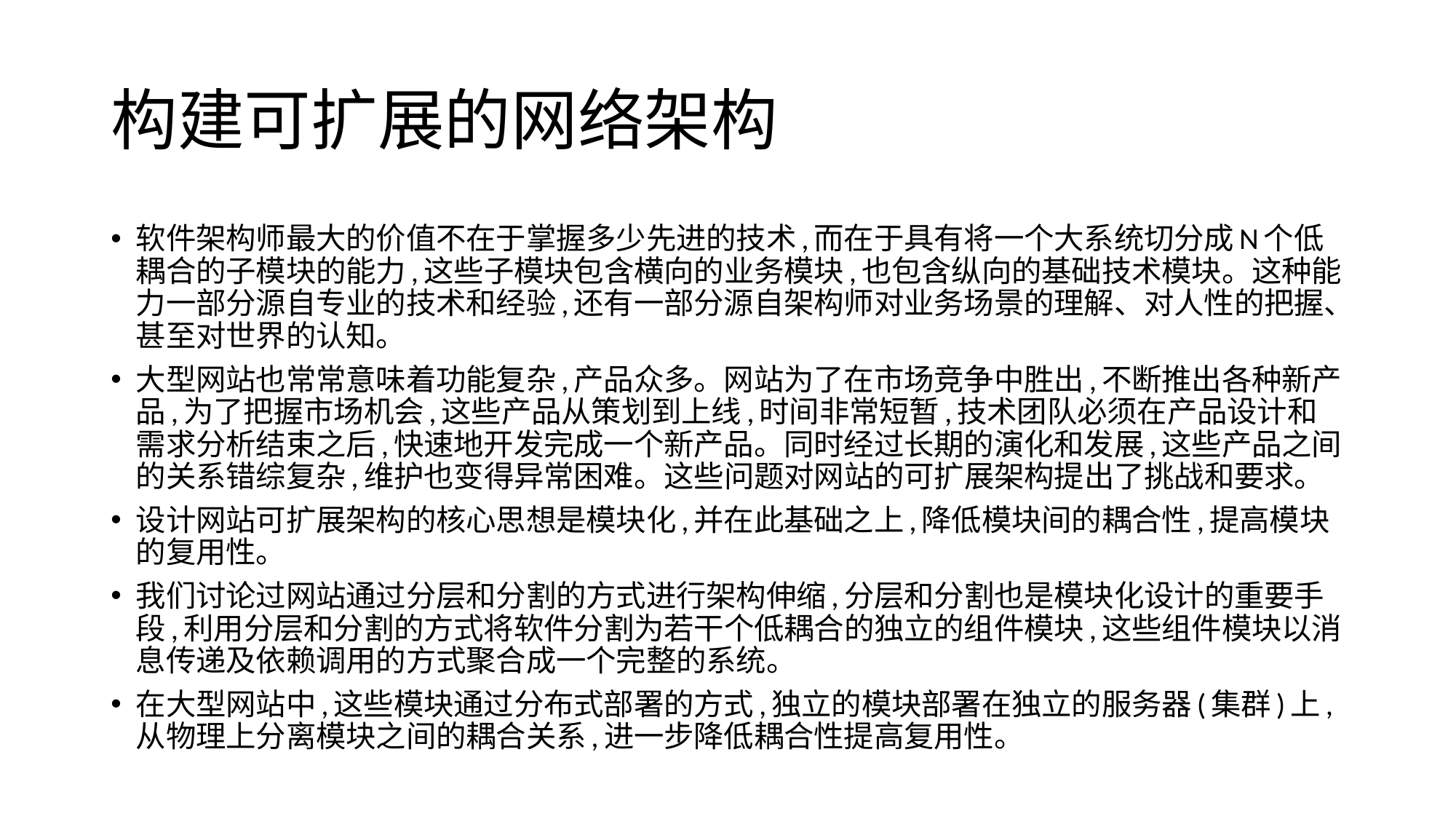

# 构建可扩展的网络架构
软件架构师最大的价值不在于掌握多少先进的技术,而在于具有将一个大系统切分成N个低耦合的子模块的能力,这些子模块包含横向的业务模块,也包含纵向的基础技术模块。这种能力一部分源自专业的技术和经验,还有一部分源自架构师对业务场景的理解、对人性的把握、甚至对世界的认知。
大型网站也常常意味着功能复杂,产品众多。网站为了在市场竞争中胜出,不断推出各种新产品,为了把握市场机会,这些产品从策划到上线,时间非常短暂,技术团队必须在产品设计和需求分析结束之后,快速地开发完成一个新产品。同时经过长期的演化和发展,这些产品之间的关系错综复杂,维护也变得异常困难。这些问题对网站的可扩展架构提出了挑战和要求。
设计网站可扩展架构的核心思想是模块化,并在此基础之上,降低模块间的耦合性,提高模块的复用性。
我们讨论过网站通过分层和分割的方式进行架构伸缩,分层和分割也是模块化设计的重要手段,利用分层和分割的方式将软件分割为若干个低耦合的独立的组件模块,这些组件模块以消息传递及依赖调用的方式聚合成一个完整的系统。
在大型网站中,这些模块通过分布式部署的方式,独立的模块部署在独立的服务器(集群)上,从物理上分离模块之间的耦合关系,进一步降低耦合性提高复用性。